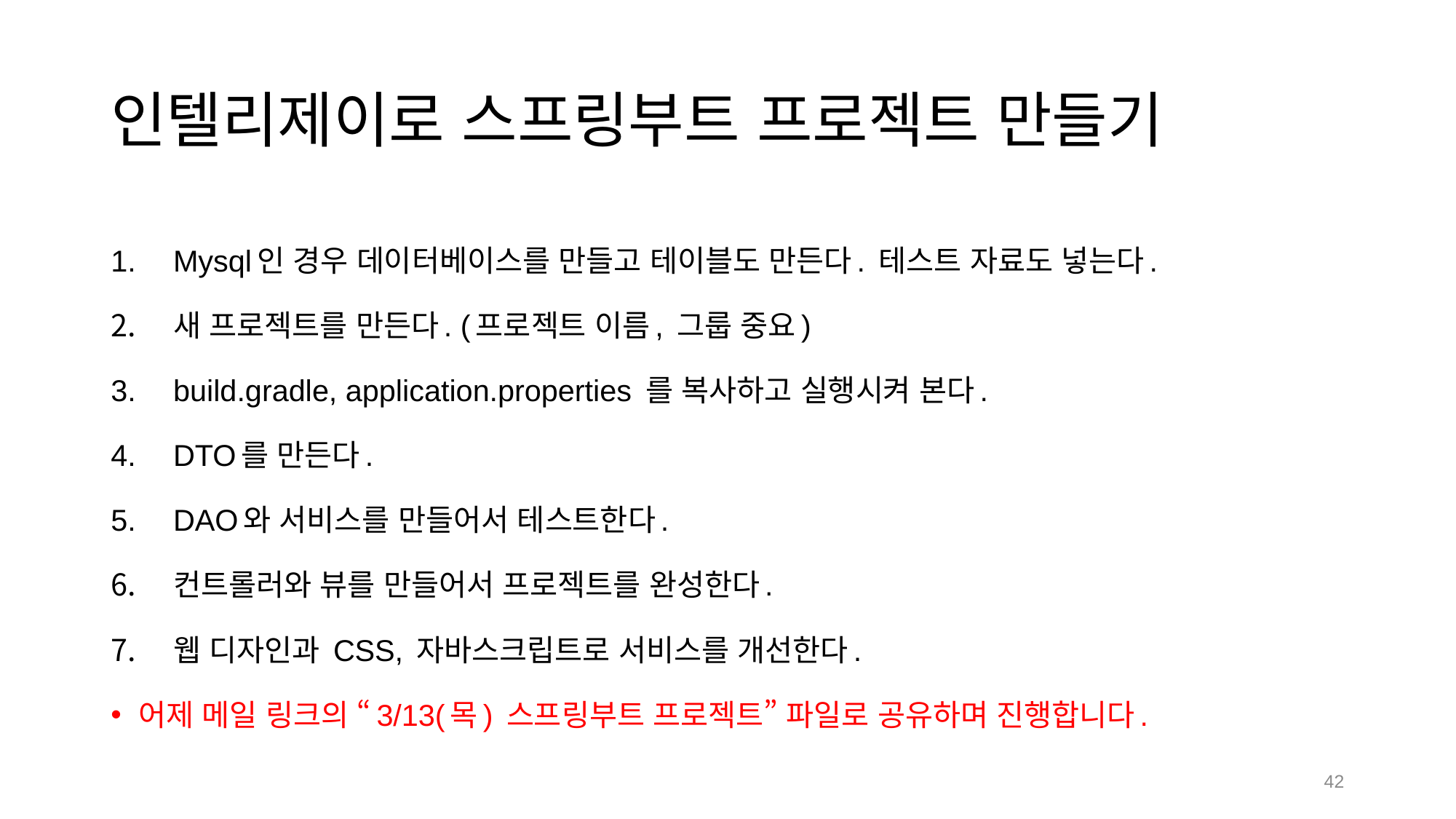

# 인텔리제이로 스프링부트 프로젝트 만들기
Mysql인 경우 데이터베이스를 만들고 테이블도 만든다. 테스트 자료도 넣는다.
새 프로젝트를 만든다. (프로젝트 이름, 그룹 중요)
build.gradle, application.properties 를 복사하고 실행시켜 본다.
DTO를 만든다.
DAO와 서비스를 만들어서 테스트한다.
컨트롤러와 뷰를 만들어서 프로젝트를 완성한다.
웹 디자인과 CSS, 자바스크립트로 서비스를 개선한다.
어제 메일 링크의 “3/13(목) 스프링부트 프로젝트” 파일로 공유하며 진행합니다.
42